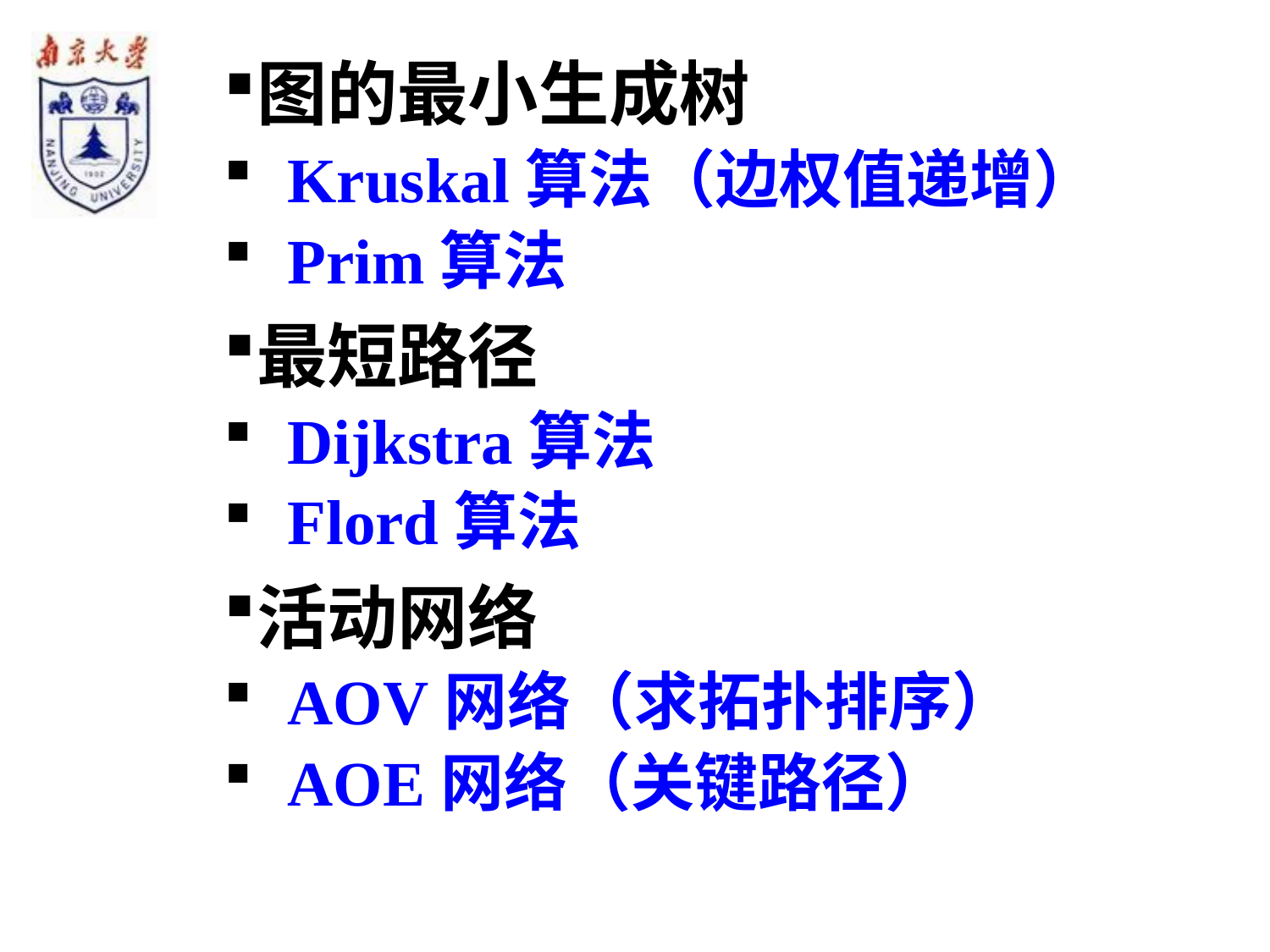

图的最小生成树
Kruskal算法（边权值递增）
Prim算法
最短路径
Dijkstra算法
Flord算法
活动网络
AOV网络（求拓扑排序）
AOE网络（关键路径）